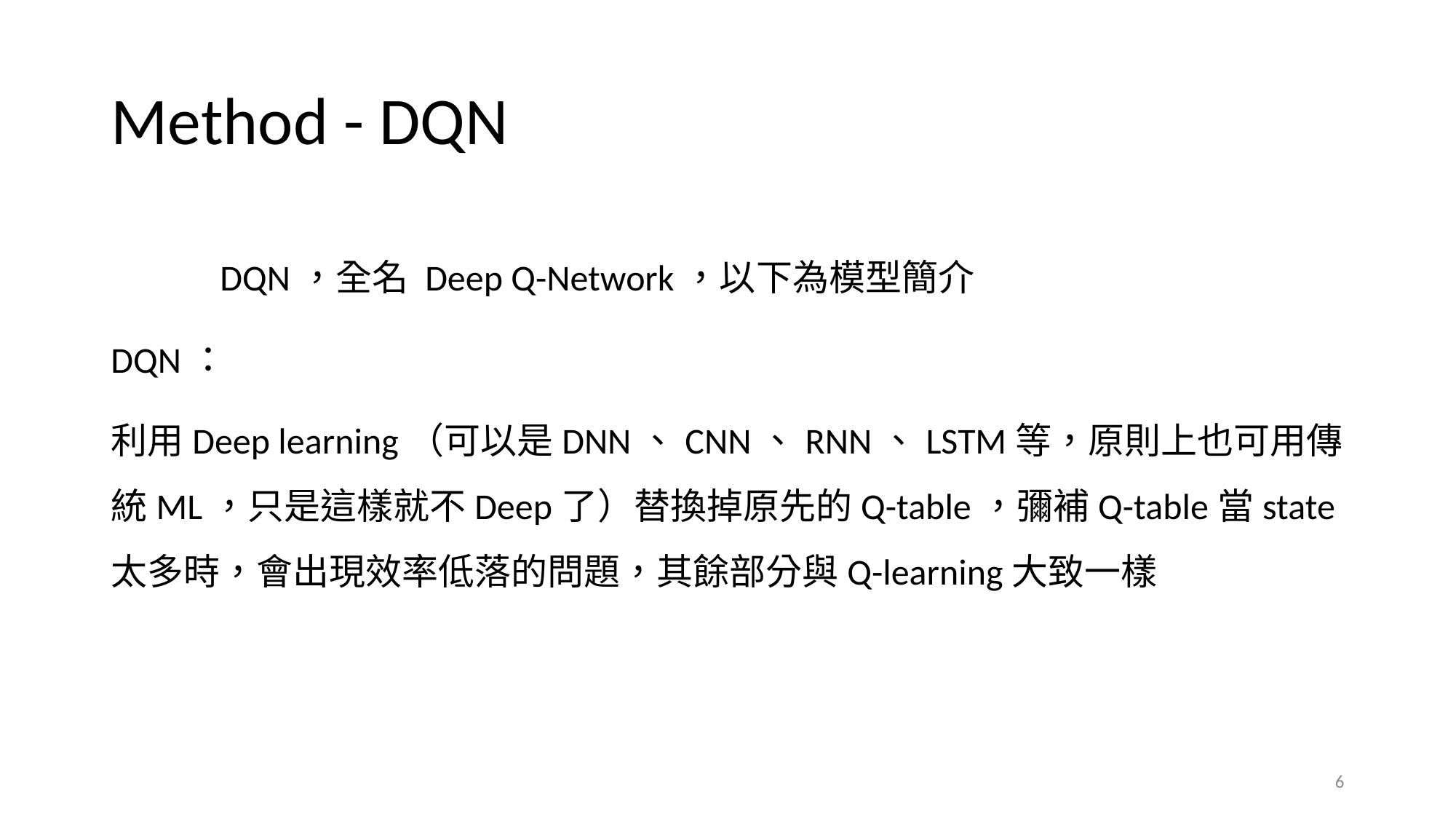

# Method - DQN
	DQN，全名 Deep Q-Network，以下為模型簡介
DQN：
利用Deep learning（可以是DNN、CNN、RNN、LSTM等，原則上也可用傳統ML，只是這樣就不Deep了）替換掉原先的Q-table，彌補Q-table當state太多時，會出現效率低落的問題，其餘部分與Q-learning大致一樣

6